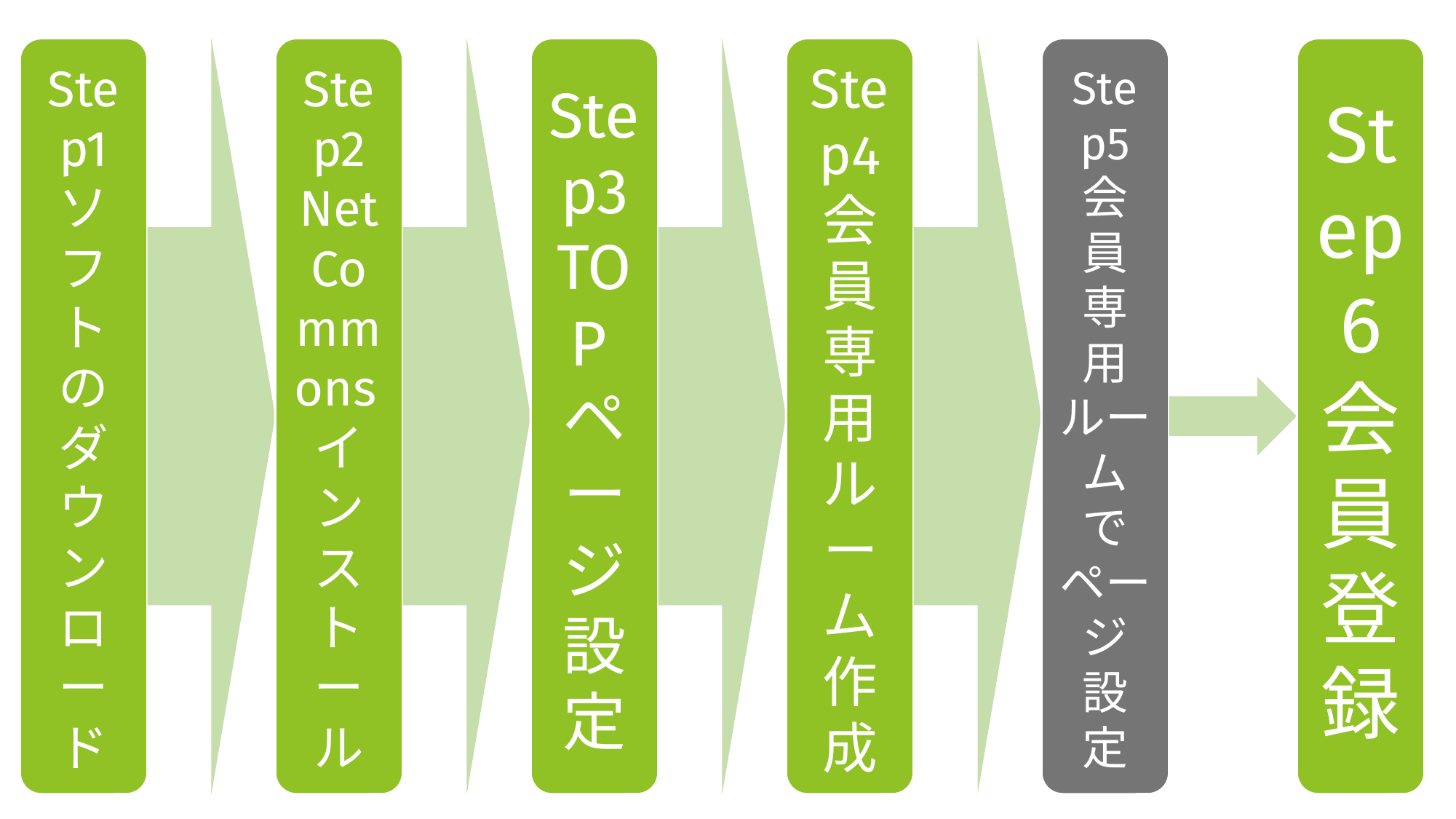

Step3
TOPページ設定
Step4
会員専用ルーム作成
Step5
会員専用ルームでページ設定
Step6
会員登録
Step1
ソフトのダウンロード
Step2
NetCommonsインストール
#